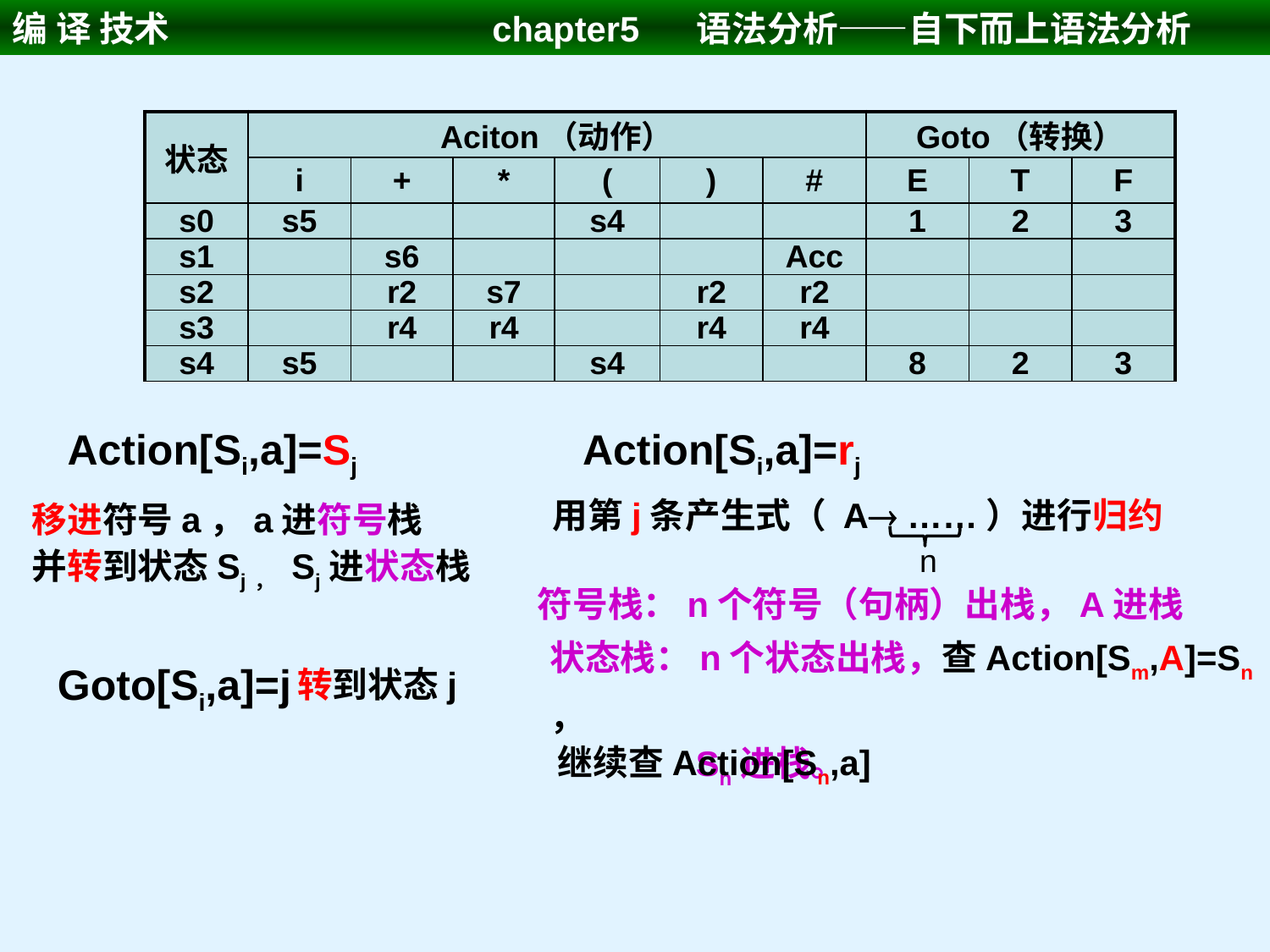

| 状态 | Aciton（动作） |  |  |  |  |  | Goto（转换） |  |  |
| --- | --- | --- | --- | --- | --- | --- | --- | --- | --- |
|  | i | + | \* | ( | ) | # | E | T | F |
| s0 | s5 |  |  | s4 |  |  | 1 | 2 | 3 |
| s1 |  | s6 |  |  |  | Acc |  |  |  |
| s2 |  | r2 | s7 |  | r2 | r2 |  |  |  |
| s3 |  | r4 | r4 |  | r4 | r4 |  |  |  |
| s4 | s5 |  |  | s4 |  |  | 8 | 2 | 3 |
Action[Si,a]=Sj
Action[Si,a]=rj
用第j条产生式（ A→ ……）进行归约

n
移进符号a，a进符号栈
并转到状态Sj， Sj进状态栈
符号栈：n个符号（句柄）出栈，A进栈
状态栈：n个状态出栈，查Action[Sm,A]=Sn ，
               Sn进栈。
Goto[Si,a]=j
转到状态j
继续查Action[Sn,a]